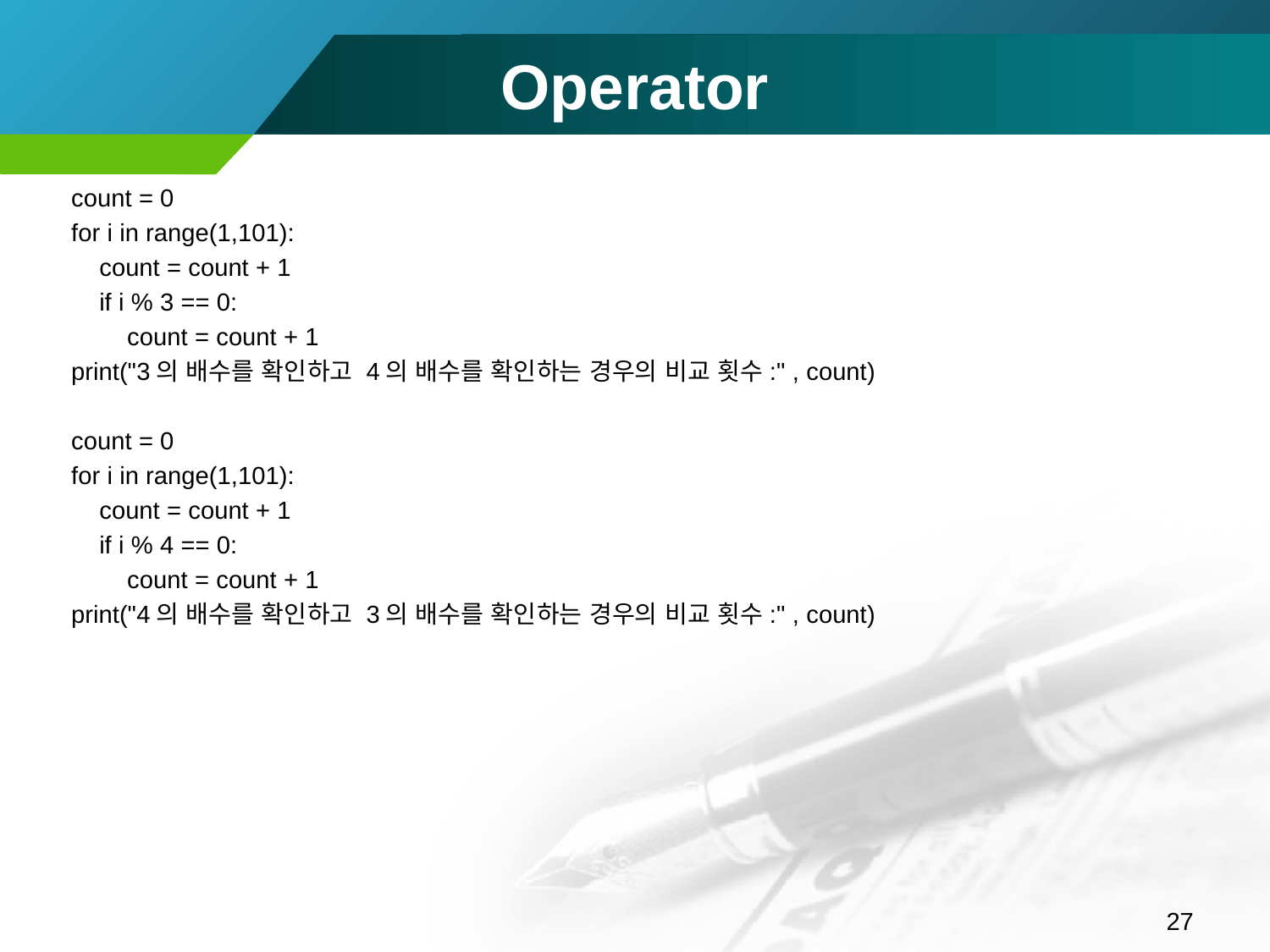

# Operator
count = 0
for i in range(1,101):
    count = count + 1
    if i % 3 == 0:
        count = count + 1
print("3의 배수를 확인하고 4의 배수를 확인하는 경우의 비교 횟수:" , count)

count = 0
for i in range(1,101):
    count = count + 1
    if i % 4 == 0:
        count = count + 1
print("4의 배수를 확인하고 3의 배수를 확인하는 경우의 비교 횟수:" , count)
27